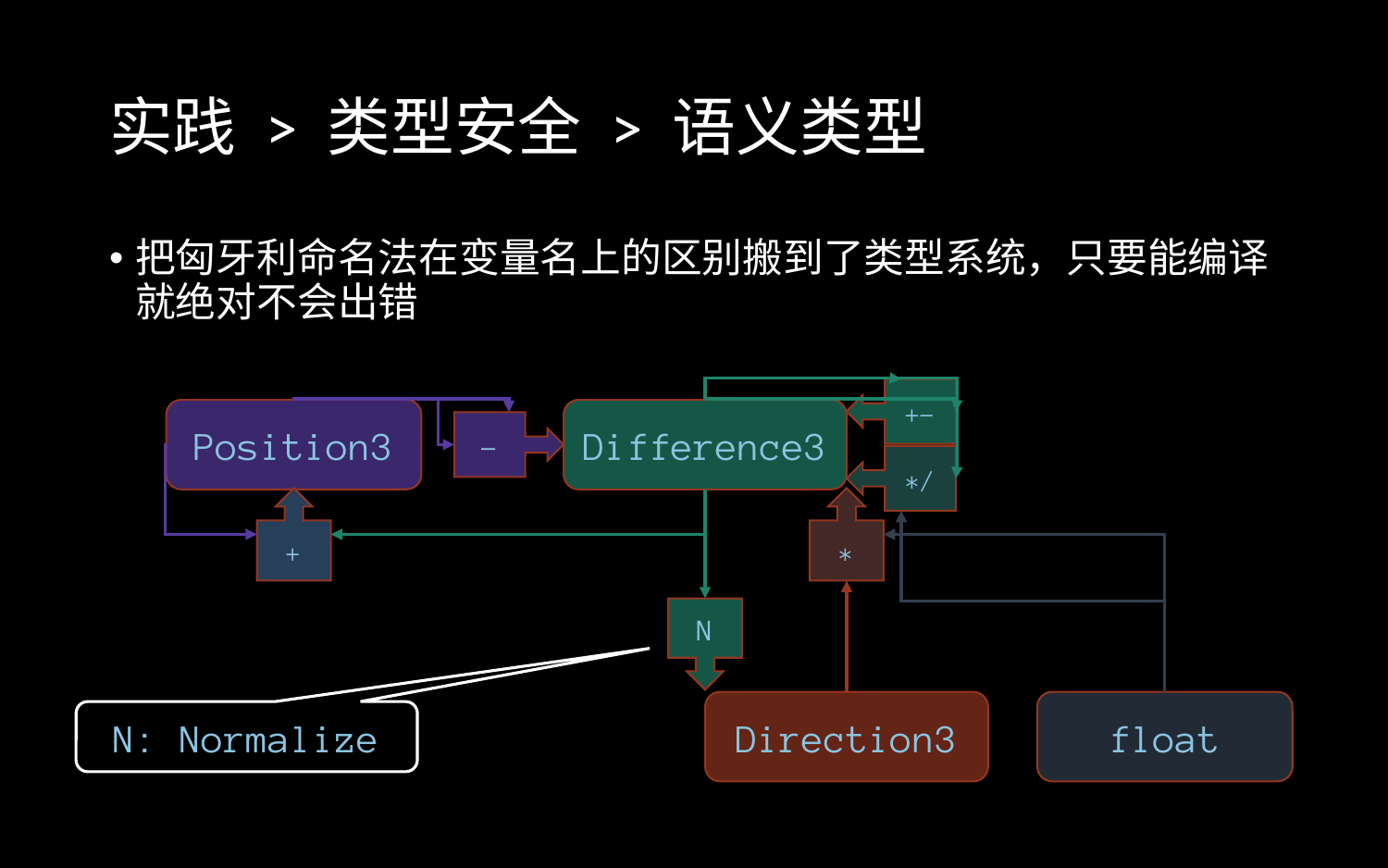

# 实践 > 类型安全 > 语义类型
把匈牙利命名法在变量名上的区别搬到了类型系统，只要能编译就绝对不会出错

+-
Position3
Difference3
-
*/
*
+
N
Direction3
float
N: Normalize